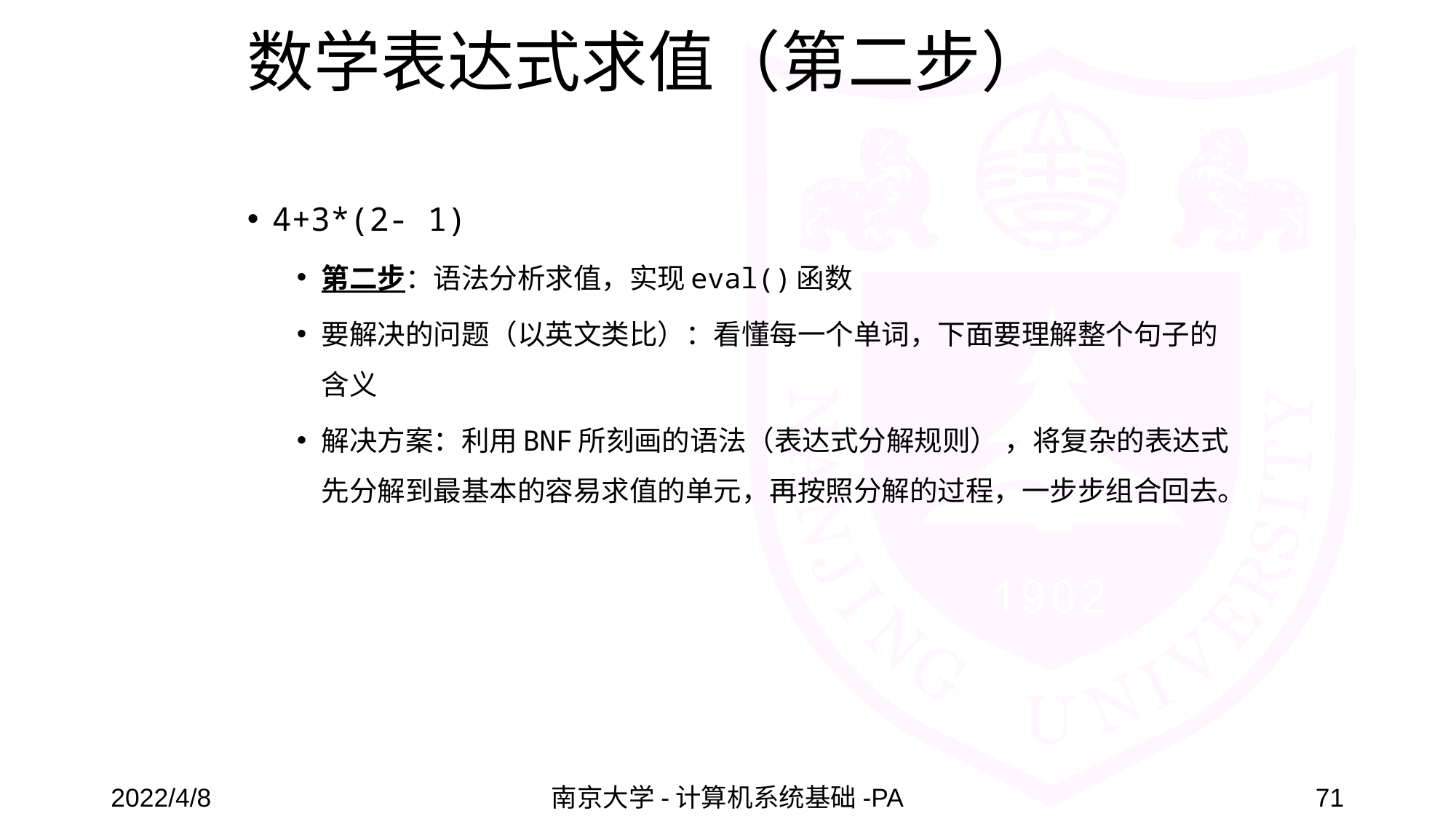

# 数学表达式求值（第二步）
4+3*(2- 1)
第二步：语法分析求值，实现eval()函数
要解决的问题（以英文类比）：看懂每一个单词，下面要理解整个句子的含义
解决方案：利用BNF所刻画的语法（表达式分解规则） ，将复杂的表达式先分解到最基本的容易求值的单元，再按照分解的过程，一步步组合回去。
2022/4/8
南京大学-计算机系统基础-PA
71